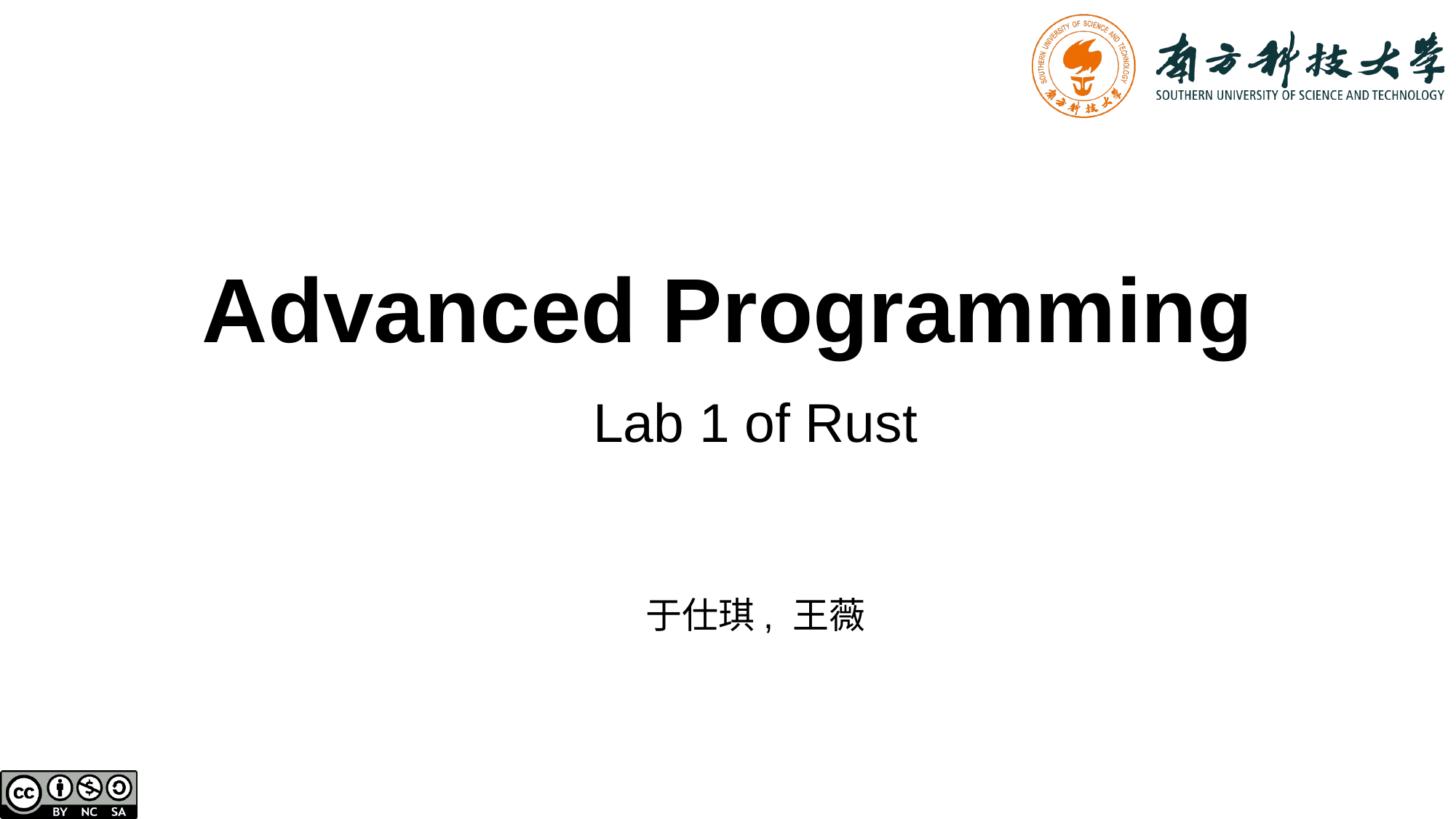

# Advanced Programming
Lab 1 of Rust

于仕琪, 王薇

1